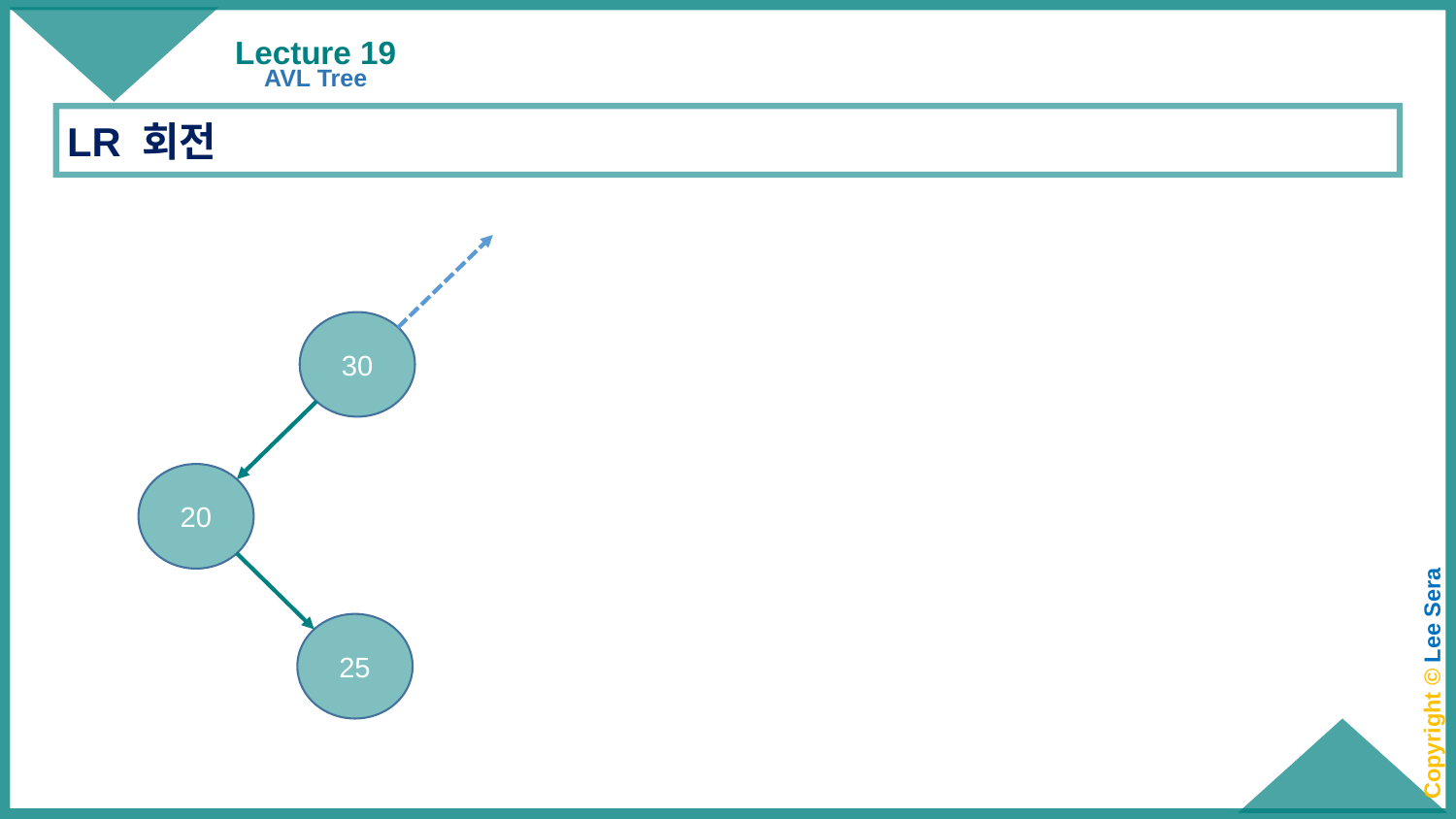

# Lecture 19
AVL Tree
LR 회전
30
20
25
Copyright © Lee Sera